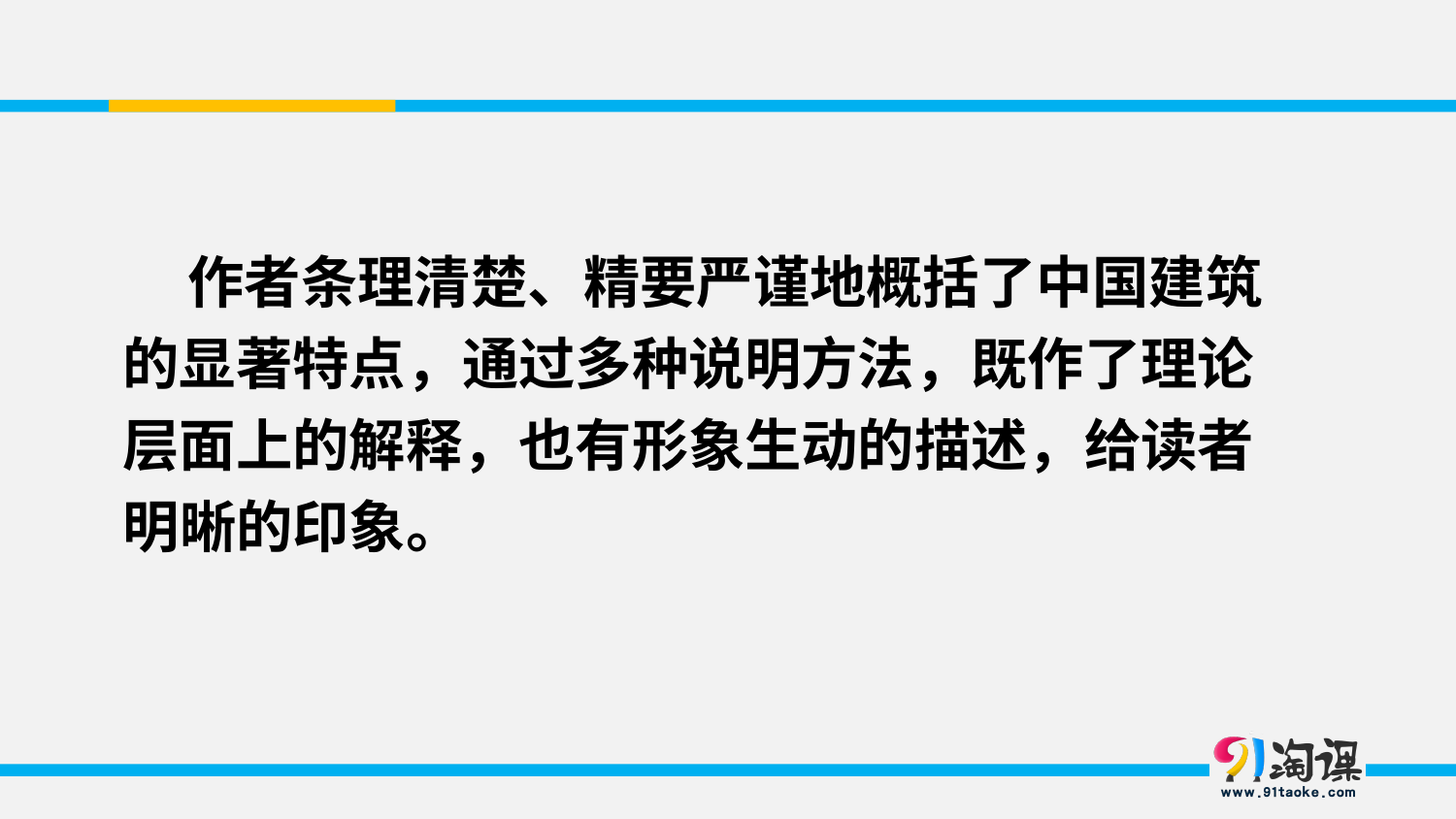

作者条理清楚、精要严谨地概括了中国建筑的显著特点，通过多种说明方法，既作了理论层面上的解释，也有形象生动的描述，给读者明晰的印象。